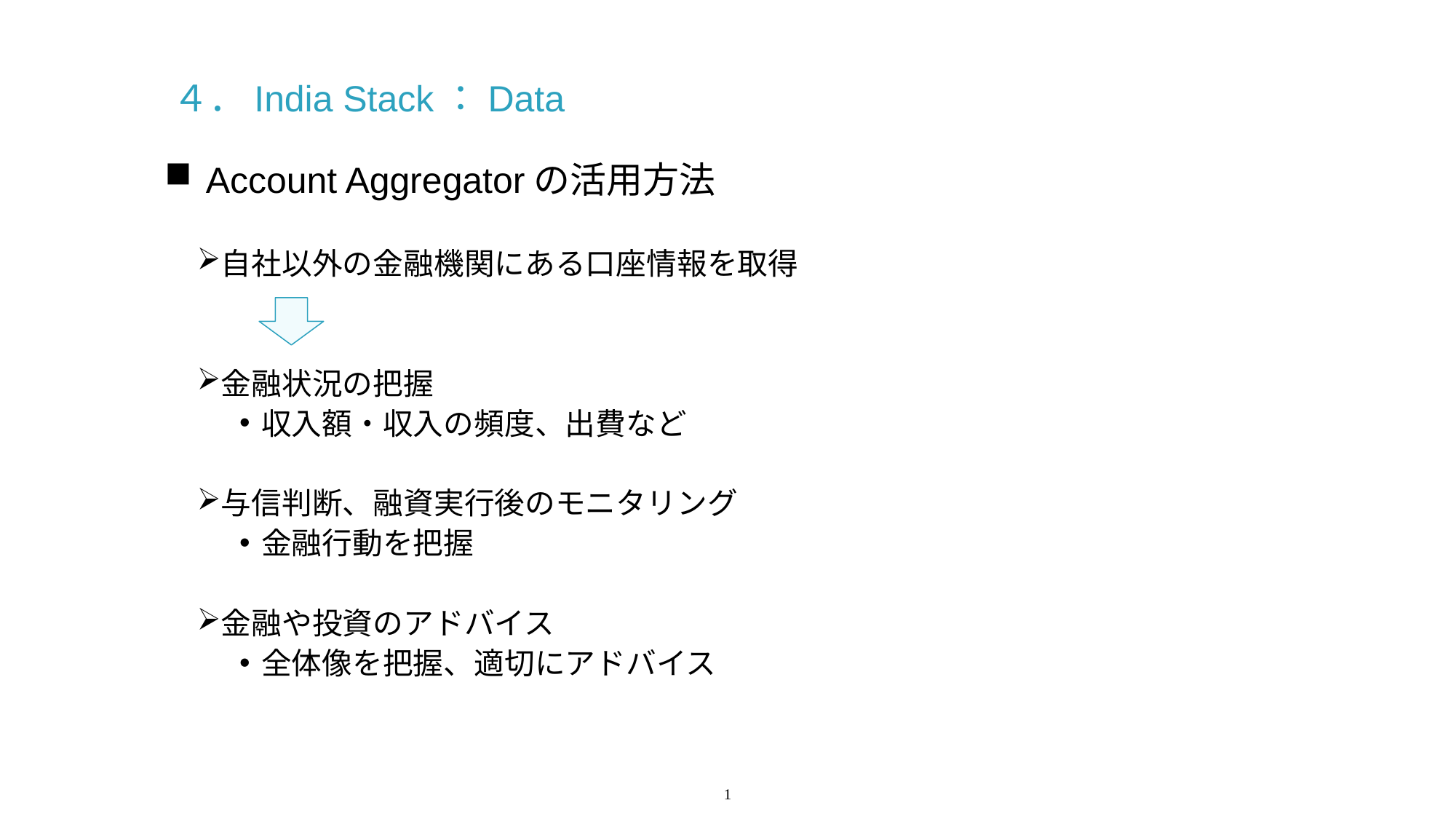

４．India Stack：Data
Account Aggregatorの活用方法

自社以外の金融機関にある口座情報を取得

金融状況の把握
収入額・収入の頻度、出費など

与信判断、融資実行後のモニタリング
金融行動を把握

金融や投資のアドバイス
全体像を把握、適切にアドバイス

1